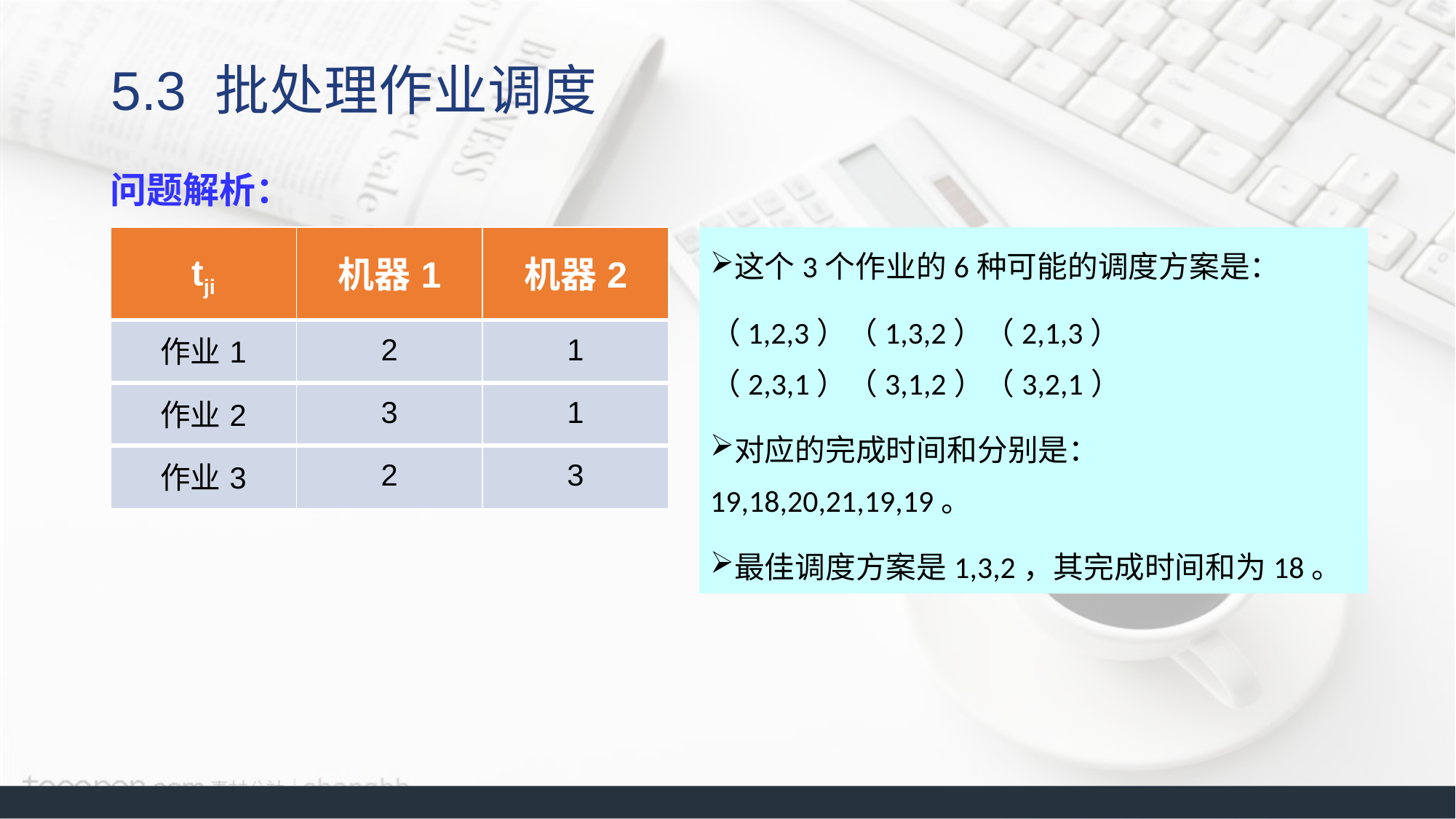

# 5.3 批处理作业调度
问题解析：

| tji | 机器1 | 机器2 |
| --- | --- | --- |
| 作业1 | 2 | 1 |
| 作业2 | 3 | 1 |
| 作业3 | 2 | 3 |
这个3个作业的6种可能的调度方案是：
（1,2,3）（1,3,2）（2,1,3）
（2,3,1）（3,1,2）（3,2,1）
对应的完成时间和分别是：19,18,20,21,19,19。
最佳调度方案是1,3,2，其完成时间和为18。